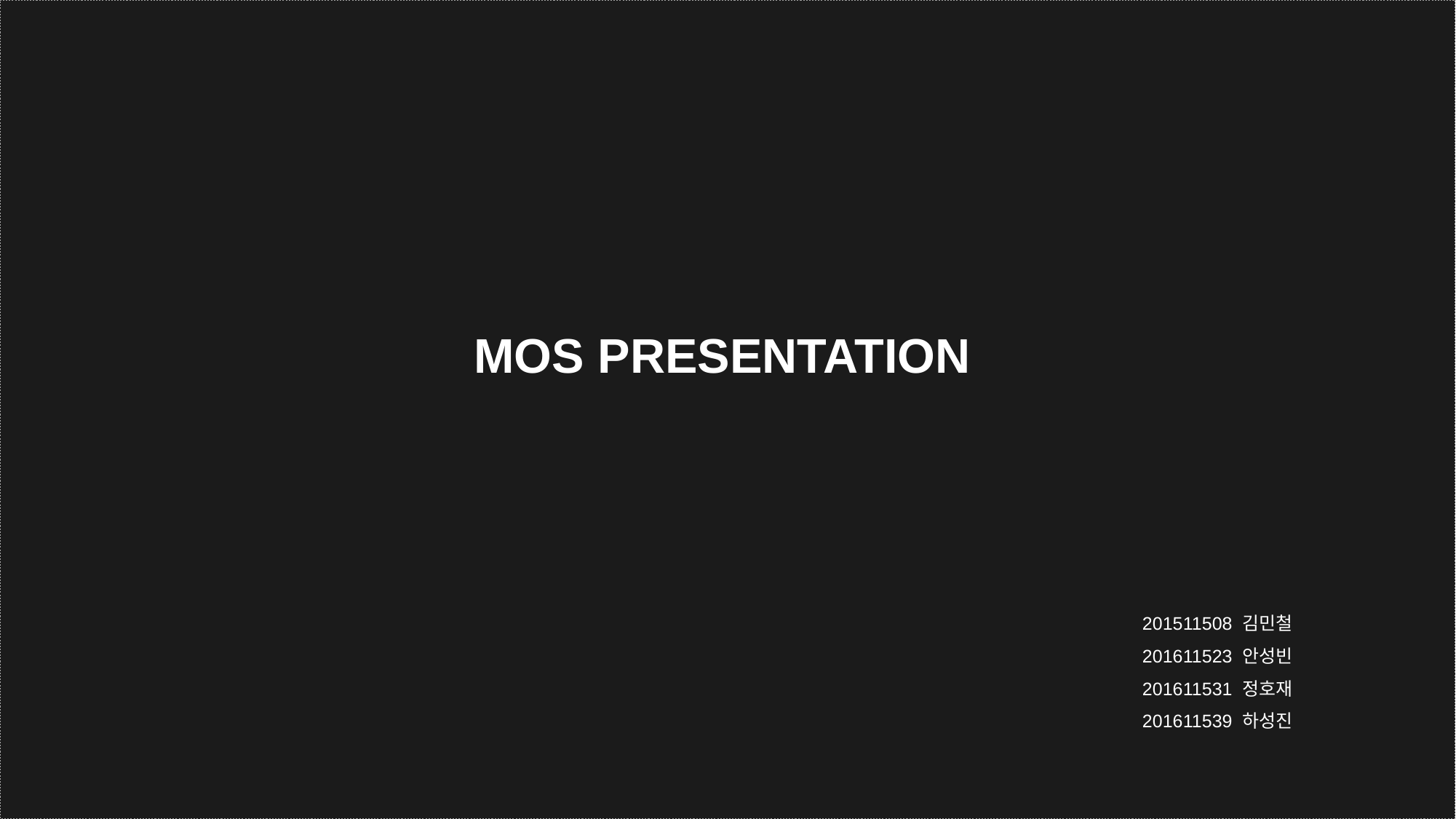

MOS PRESENTATION

201511508 김민철
201611523 안성빈
201611531 정호재
201611539 하성진